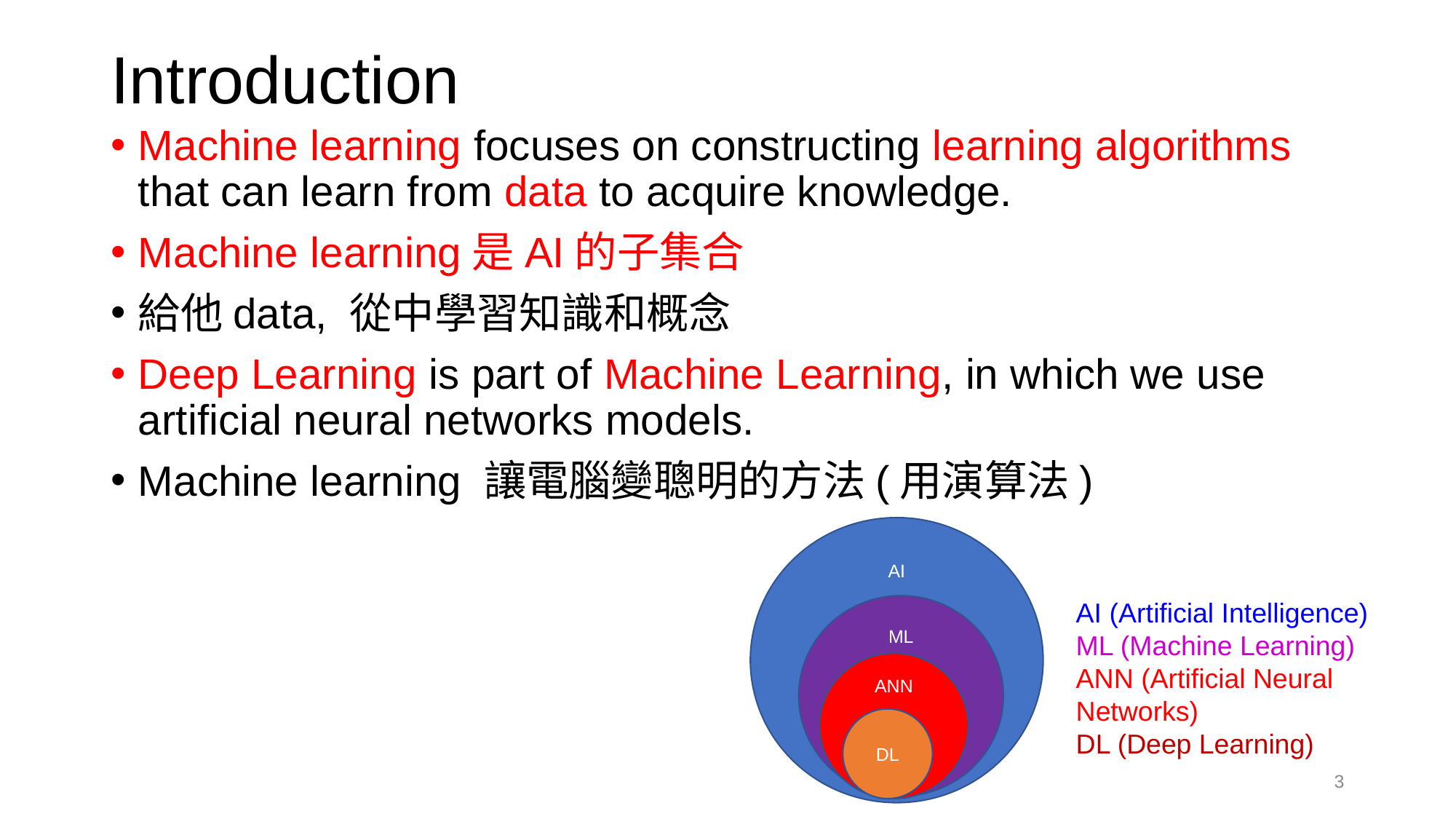

# Introduction
Machine learning focuses on constructing learning algorithms that can learn from data to acquire knowledge.
Machine learning是AI的子集合
給他data, 從中學習知識和概念
Deep Learning is part of Machine Learning, in which we use artificial neural networks models.
Machine learning 讓電腦變聰明的方法(用演算法)

AI

ML
ANN
DL
AI (Artificial Intelligence)
ML (Machine Learning)
ANN (Artificial Neural Networks)
DL (Deep Learning)
3